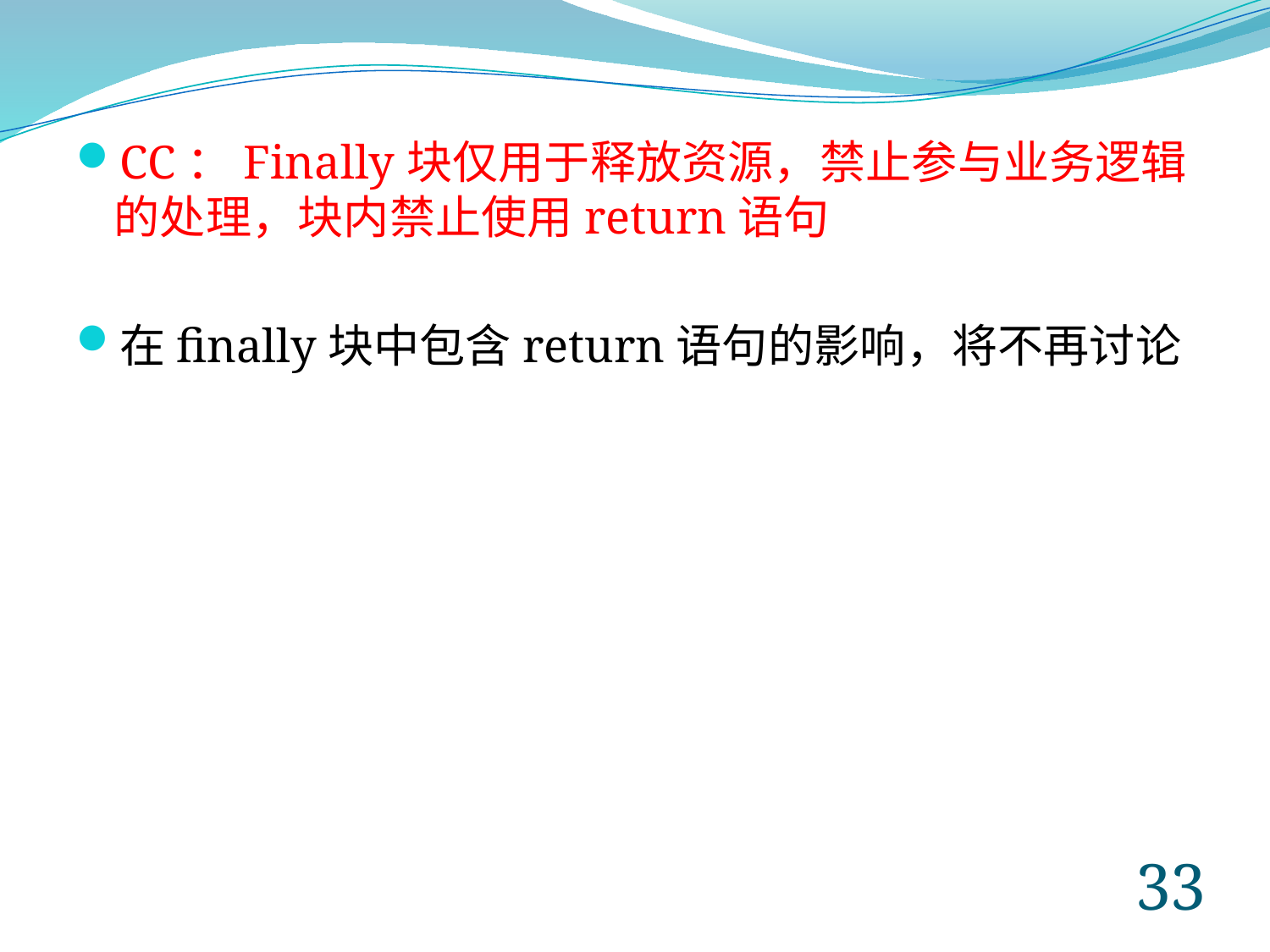

CC：Finally块仅用于释放资源，禁止参与业务逻辑的处理，块内禁止使用return语句

在finally块中包含return语句的影响，将不再讨论

33